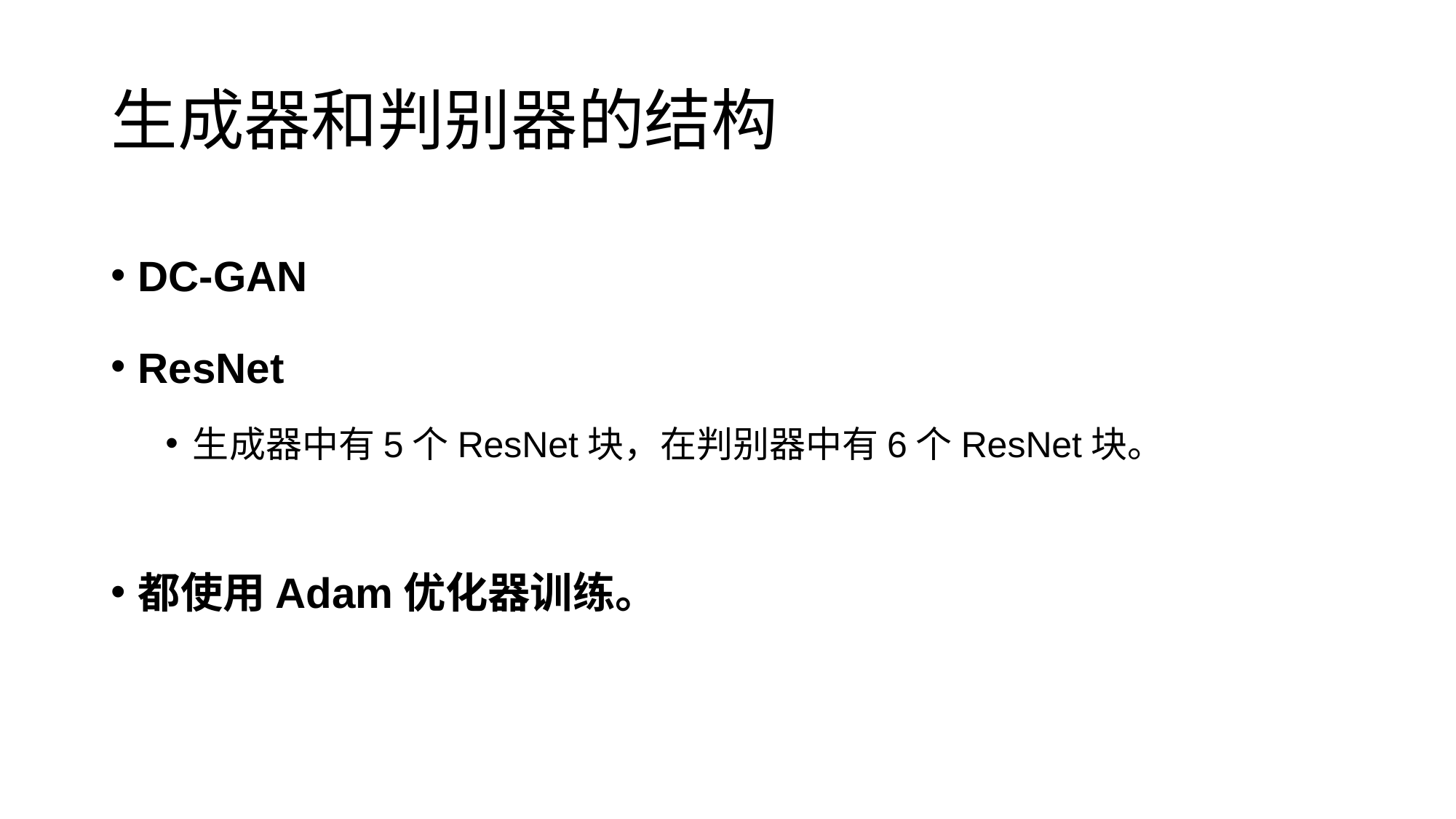

# 生成器和判别器的结构
DC-GAN
ResNet
生成器中有5个ResNet块，在判别器中有6个ResNet块。

都使用Adam优化器训练。